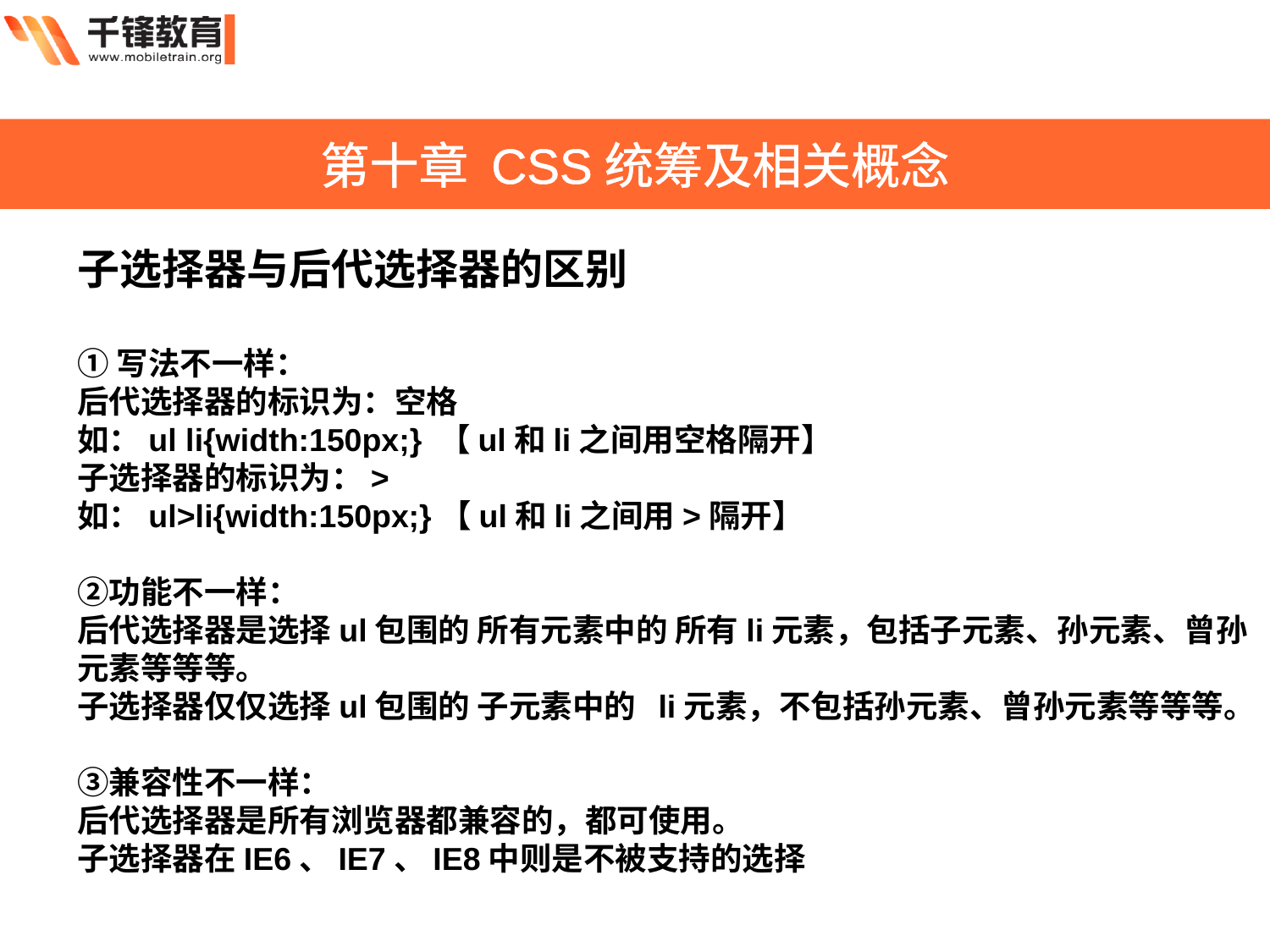

第十章 CSS统筹及相关概念
子选择器与后代选择器的区别

①写法不一样：
后代选择器的标识为：空格
如：ul li{width:150px;} 【ul和li之间用空格隔开】
子选择器的标识为：>
如：ul>li{width:150px;}【ul和li之间用>隔开】
②功能不一样：
后代选择器是选择ul包围的 所有元素中的 所有li元素，包括子元素、孙元素、曾孙元素等等等。
子选择器仅仅选择ul包围的 子元素中的  li元素，不包括孙元素、曾孙元素等等等。
③兼容性不一样：
后代选择器是所有浏览器都兼容的，都可使用。
子选择器在IE6、IE7、IE8中则是不被支持的选择